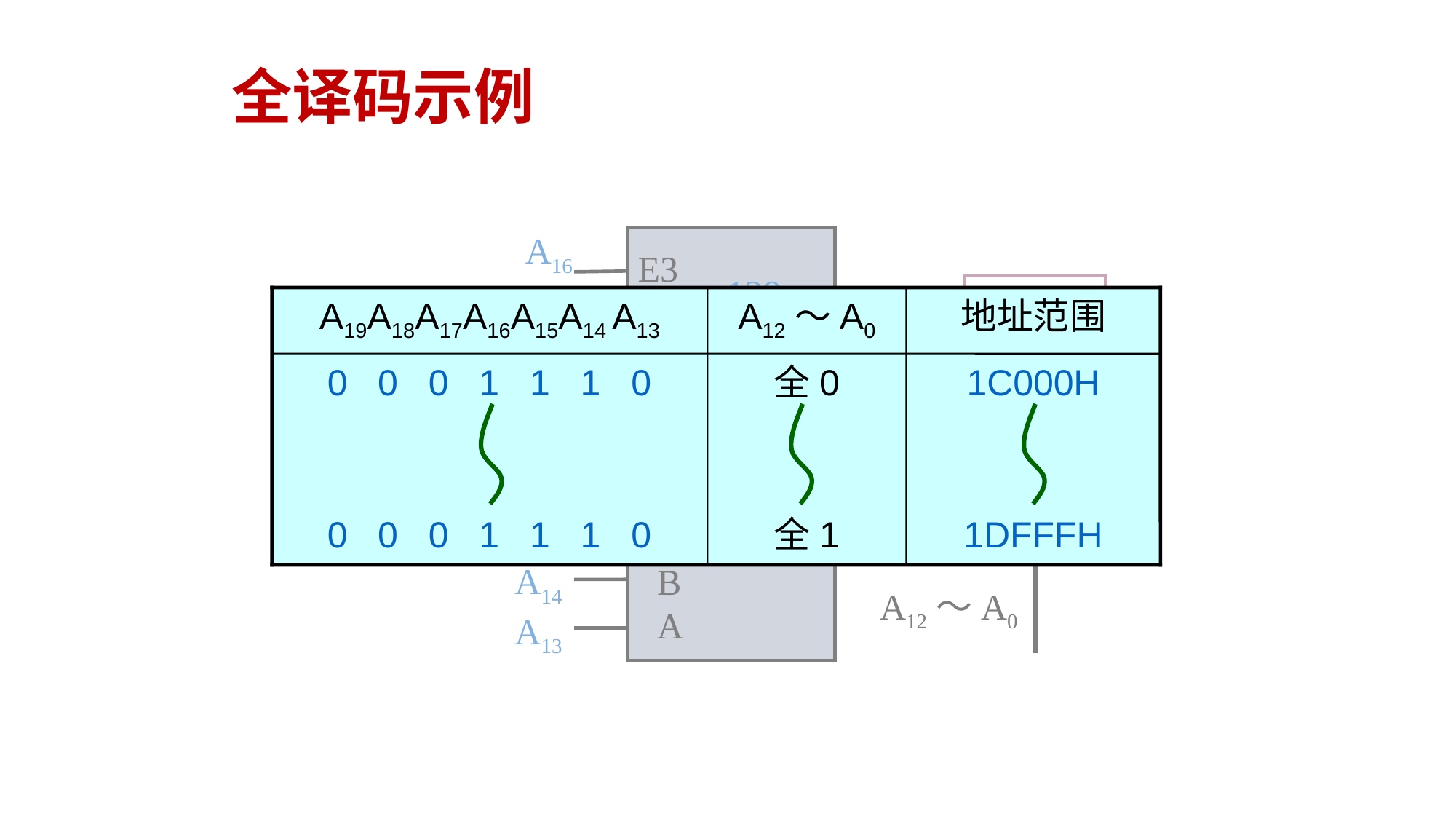

# 全译码示例

A16

E3
138

IO/M

E2

2764

A19
A18
A17

E1

CE

Y6

A15
 A14
A13
C
B
A

A12～A0

A19A18A17A16A15A14 A13

A12～A0

地址范围

0   0   0   1   1   1   0

0   0   0   1   1   1   0

全0

全1
1C000H

1DFFFH